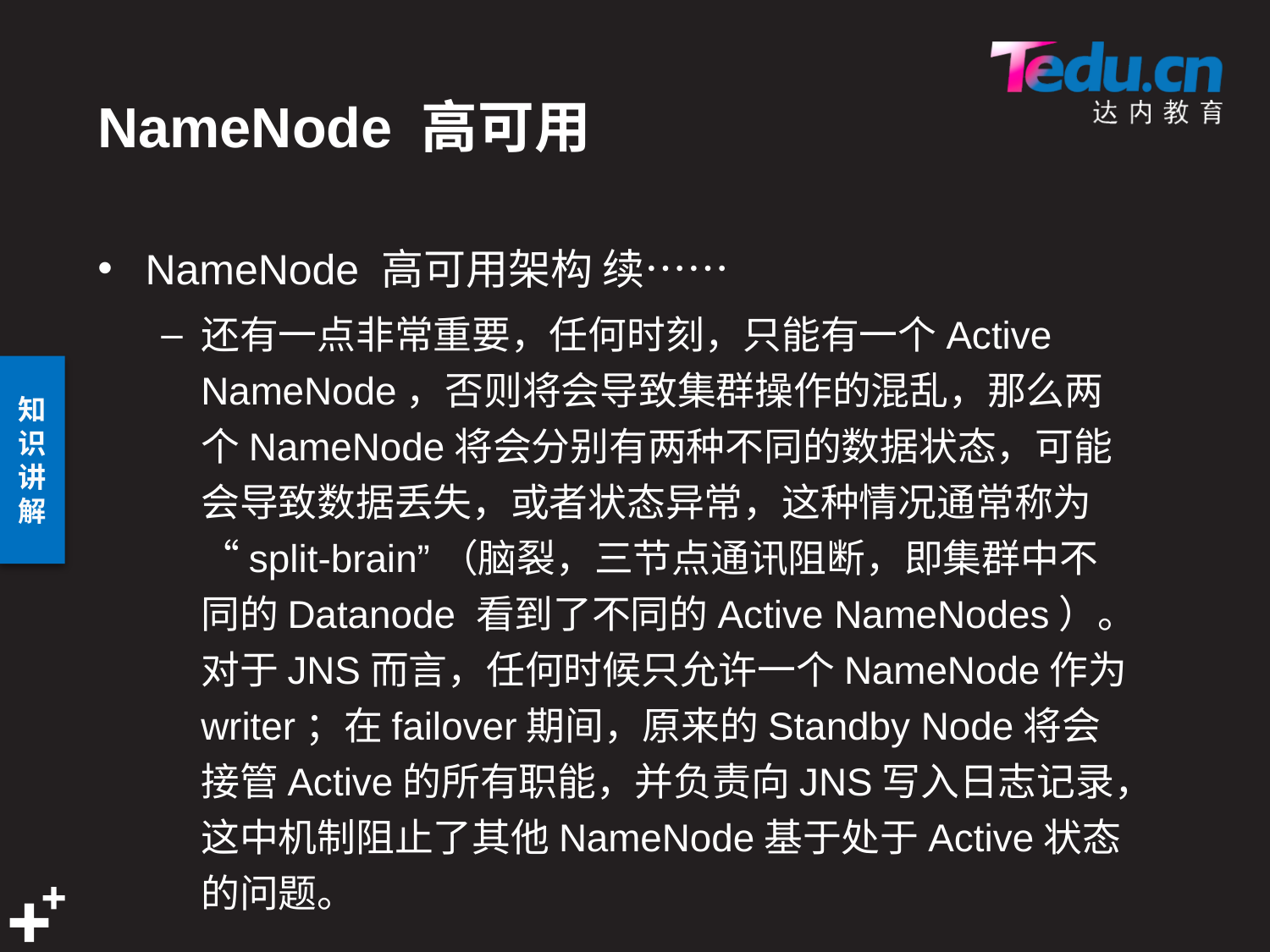

# NameNode 高可用
NameNode 高可用架构 续……
还有一点非常重要，任何时刻，只能有一个Active NameNode，否则将会导致集群操作的混乱，那么两个NameNode将会分别有两种不同的数据状态，可能会导致数据丢失，或者状态异常，这种情况通常称为“split-brain”（脑裂，三节点通讯阻断，即集群中不同的Datanode 看到了不同的Active NameNodes）。对于JNS而言，任何时候只允许一个NameNode作为writer；在failover期间，原来的Standby Node将会接管Active的所有职能，并负责向JNS写入日志记录，这中机制阻止了其他NameNode基于处于Active状态的问题。